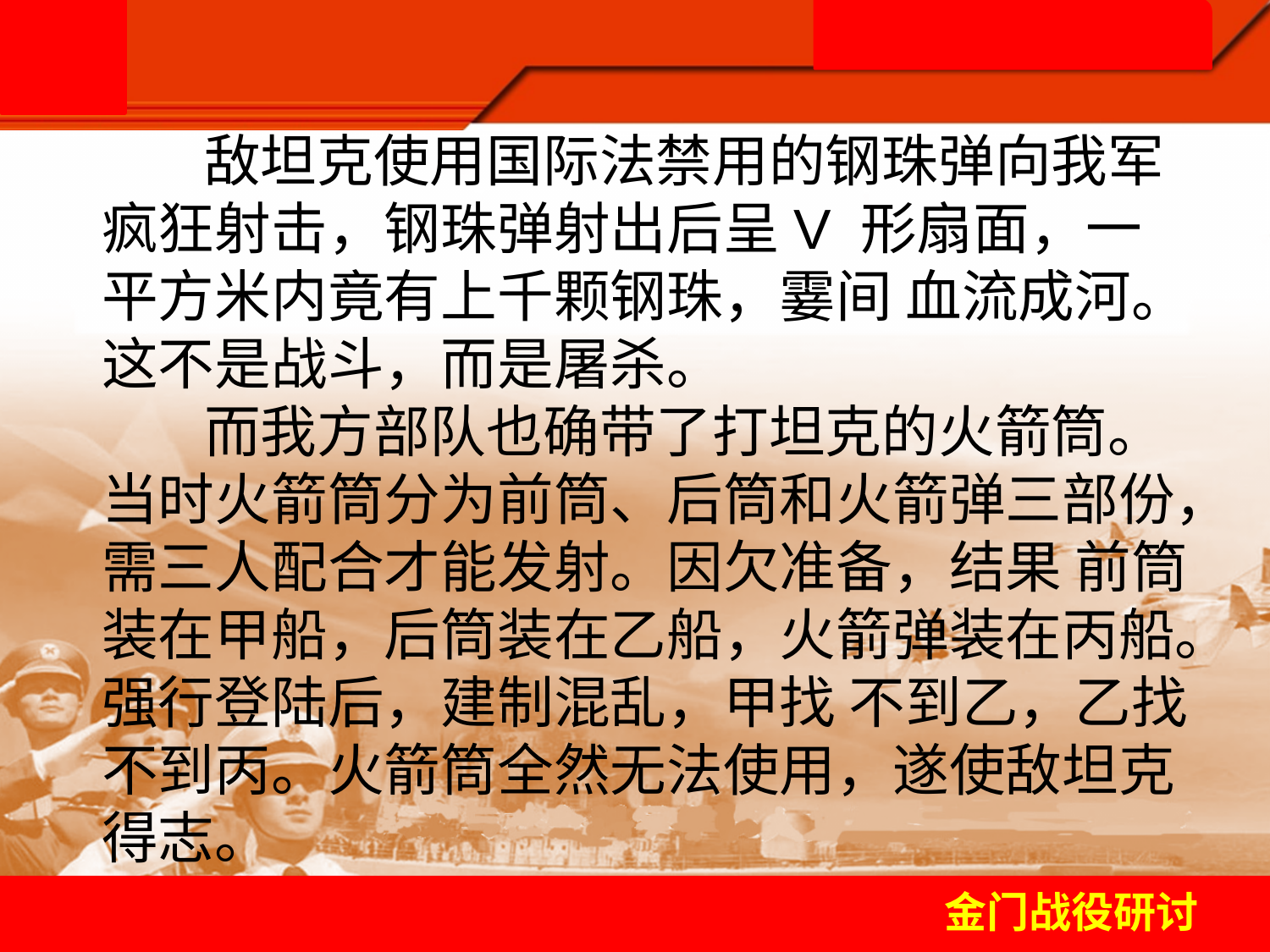

敌坦克使用国际法禁用的钢珠弹向我军疯狂射击，钢珠弹射出后呈V 形扇面，一平方米内竟有上千颗钢珠，霎间 血流成河。这不是战斗，而是屠杀。
       而我方部队也确带了打坦克的火箭筒。当时火箭筒分为前筒、后筒和火箭弹三部份，需三人配合才能发射。因欠准备，结果 前筒装在甲船，后筒装在乙船，火箭弹装在丙船。强行登陆后，建制混乱，甲找 不到乙，乙找不到丙。火箭筒全然无法使用，遂使敌坦克得志。
金门战役研讨